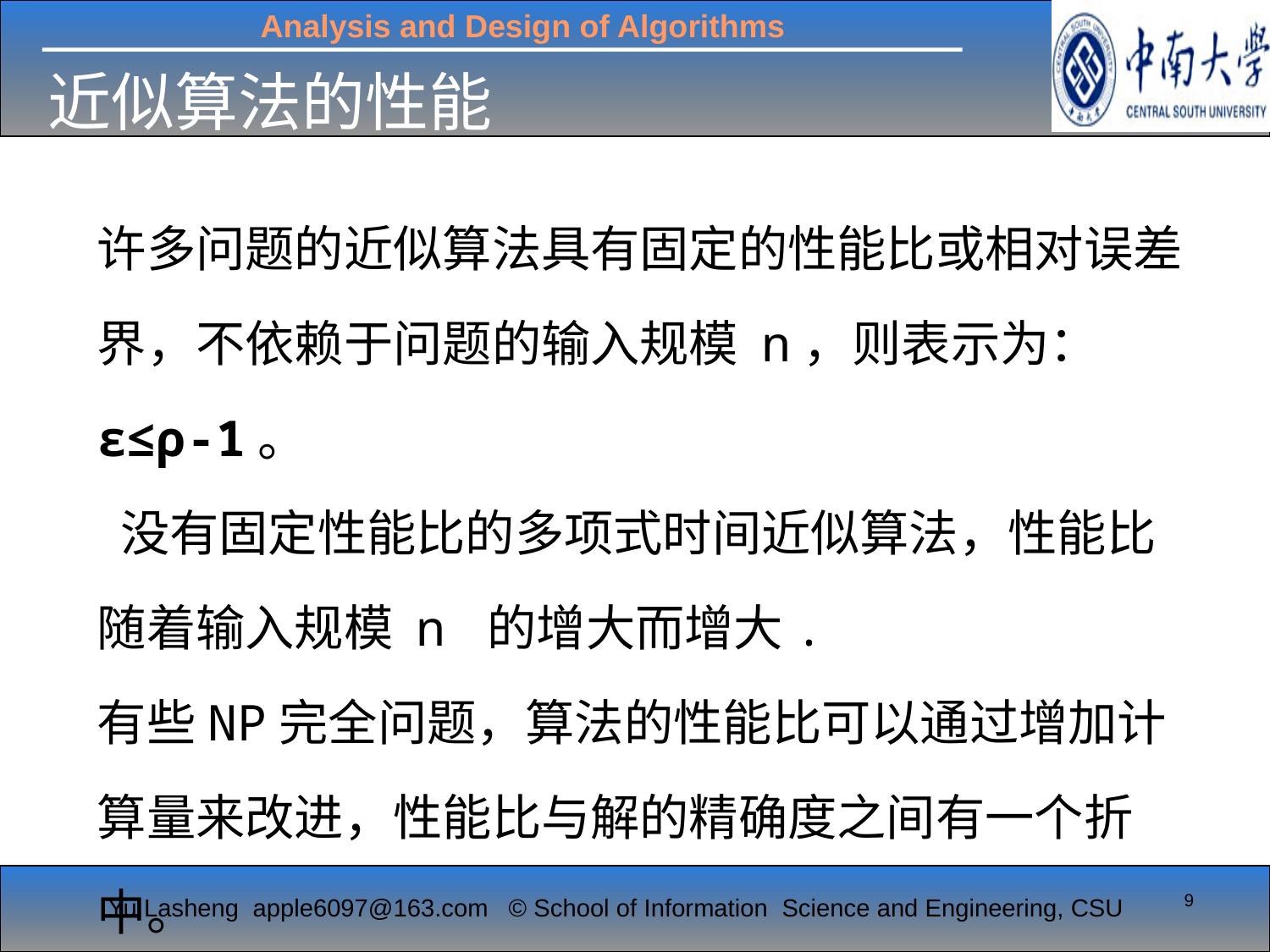

# 近似算法的性能
许多问题的近似算法具有固定的性能比或相对误差界，不依赖于问题的输入规模 n，则表示为：ε≤ρ-1。
 没有固定性能比的多项式时间近似算法，性能比随着输入规模 n 的增大而增大.
有些NP完全问题，算法的性能比可以通过增加计算量来改进，性能比与解的精确度之间有一个折中。
9